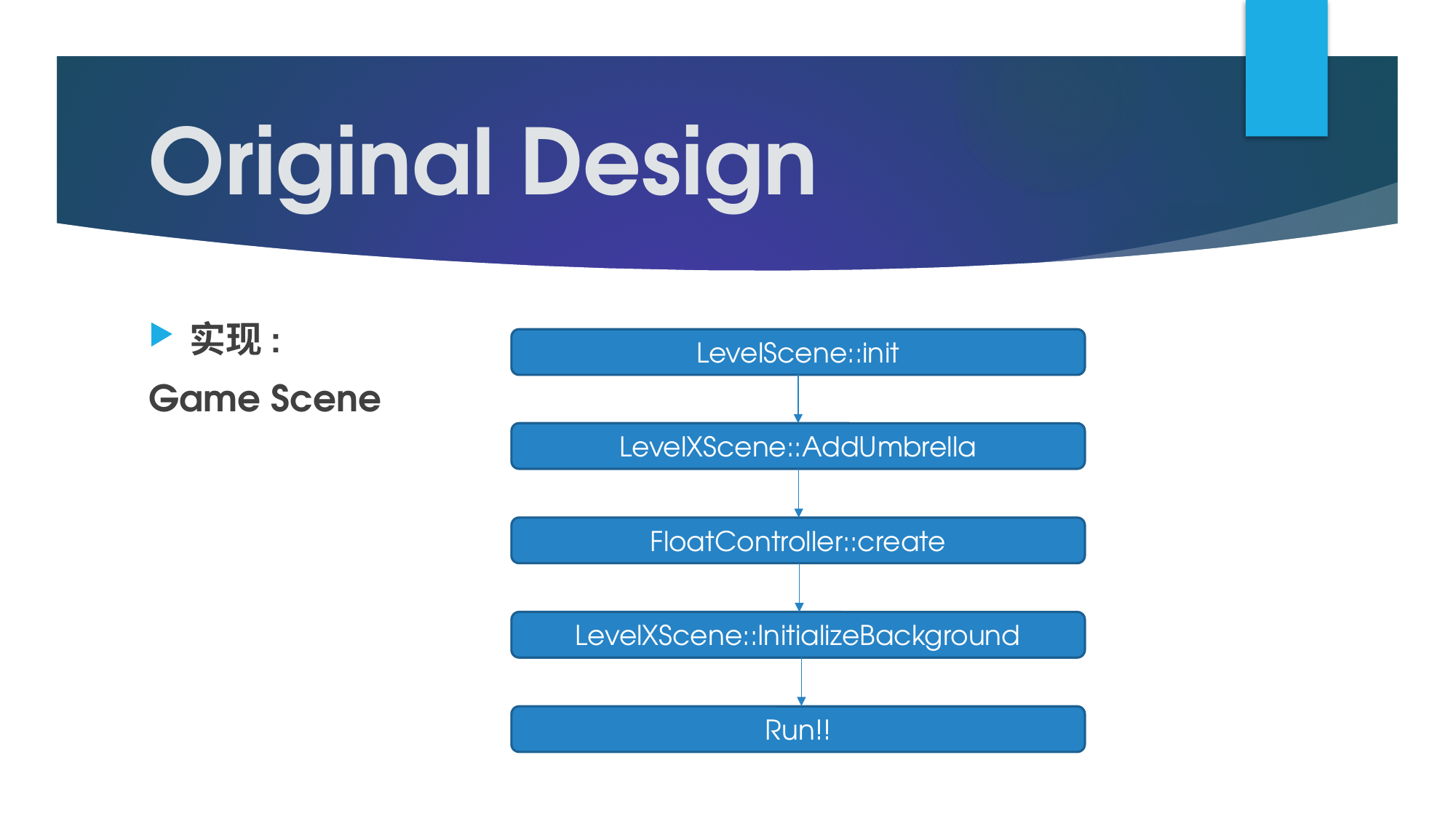

# Original Design
实现:
Game Scene

LevelScene::init
LevelXScene::AddUmbrella
FloatController::create
LevelXScene::InitializeBackground
Run!!